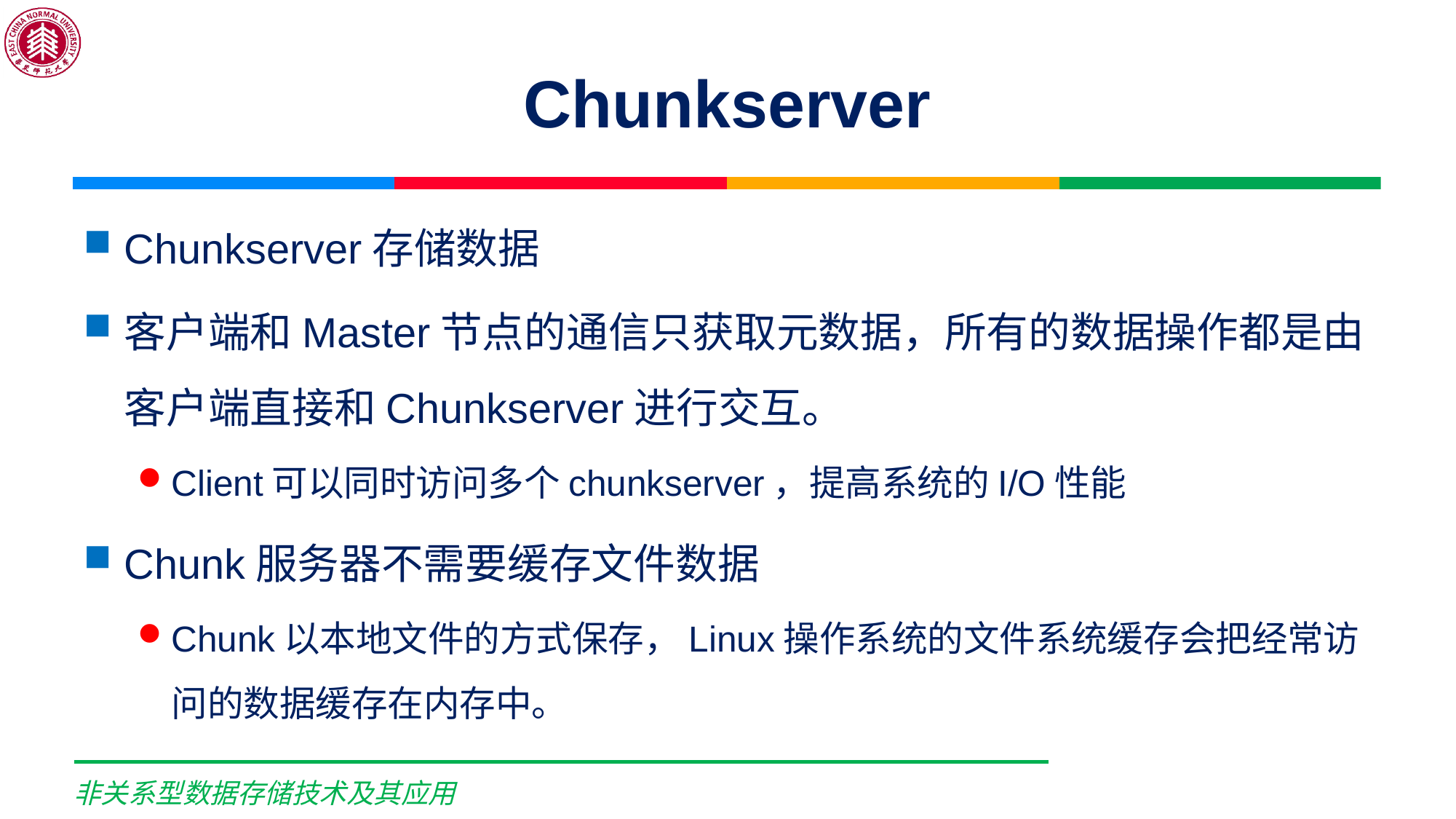

# Chunkserver
Chunkserver存储数据
客户端和Master节点的通信只获取元数据，所有的数据操作都是由客户端直接和Chunkserver进行交互。
Client可以同时访问多个chunkserver，提高系统的I/O性能
Chunk服务器不需要缓存文件数据
Chunk以本地文件的方式保存，Linux操作系统的文件系统缓存会把经常访问的数据缓存在内存中。